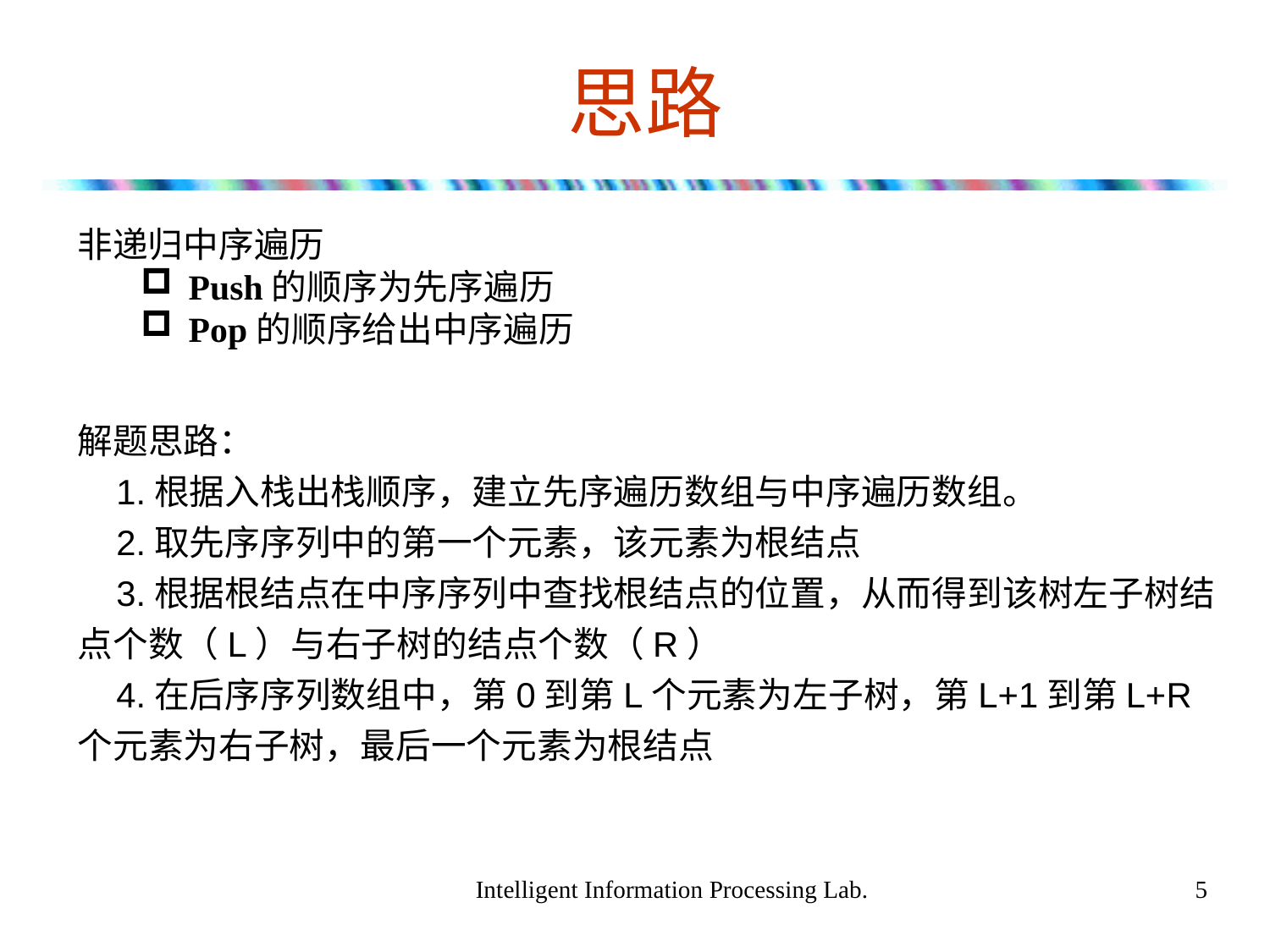

# 思路
非递归中序遍历
Push的顺序为先序遍历
Pop的顺序给出中序遍历
解题思路：
    1.根据入栈出栈顺序，建立先序遍历数组与中序遍历数组。
    2.取先序序列中的第一个元素，该元素为根结点
    3.根据根结点在中序序列中查找根结点的位置，从而得到该树左子树结点个数（L）与右子树的结点个数（R）
    4.在后序序列数组中，第0到第L个元素为左子树，第L+1到第L+R个元素为右子树，最后一个元素为根结点
Intelligent Information Processing Lab.